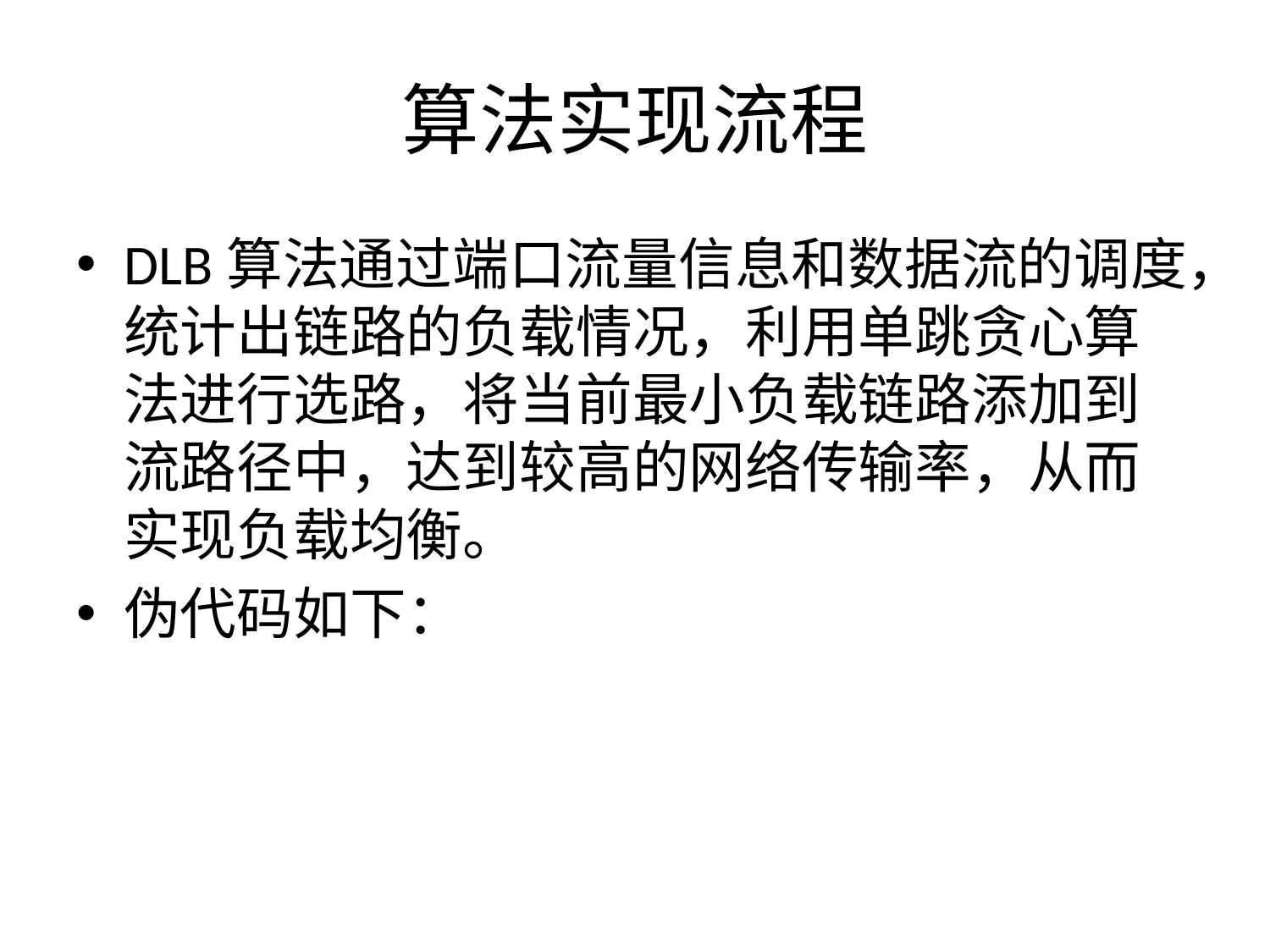

# 算法实现流程
DLB算法通过端口流量信息和数据流的调度，统计出链路的负载情况，利用单跳贪心算法进行选路，将当前最小负载链路添加到流路径中，达到较高的网络传输率，从而实现负载均衡。
伪代码如下：